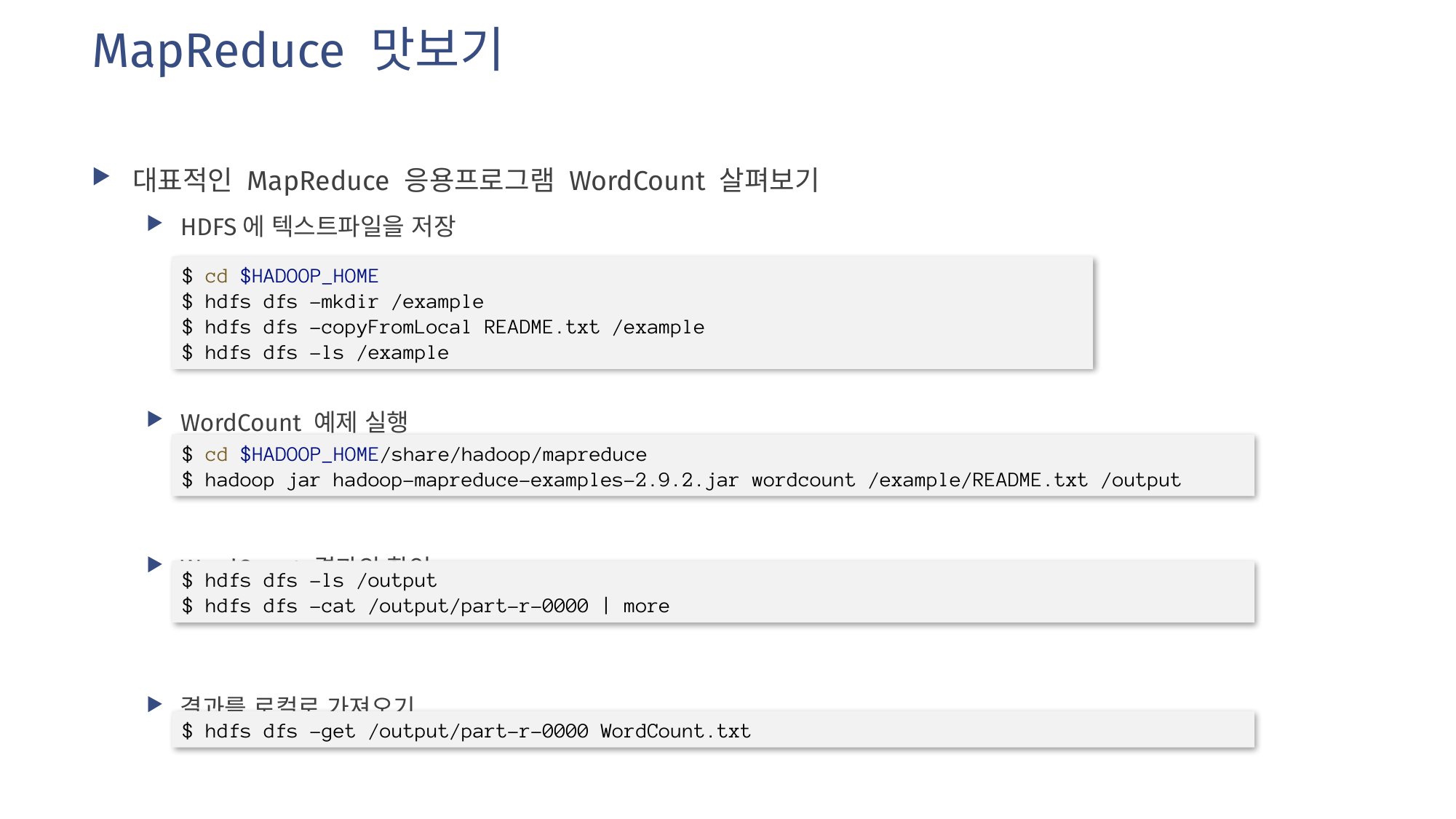

# MapReduce 맛보기
대표적인 MapReduce 응용프로그램 WordCount 살펴보기
HDFS에 텍스트파일을 저장

WordCount 예제 실행

WordCount 결과의 확인

결과를 로컬로 가져오기

$ cd $HADOOP_HOME
$ hdfs dfs -mkdir /example
$ hdfs dfs -copyFromLocal README.txt /example
$ hdfs dfs -ls /example
$ cd $HADOOP_HOME/share/hadoop/mapreduce
$ hadoop jar hadoop-mapreduce-examples-2.9.2.jar wordcount /example/README.txt /output
$ hdfs dfs -ls /output
$ hdfs dfs -cat /output/part-r-0000 | more
$ hdfs dfs -get /output/part-r-0000 WordCount.txt